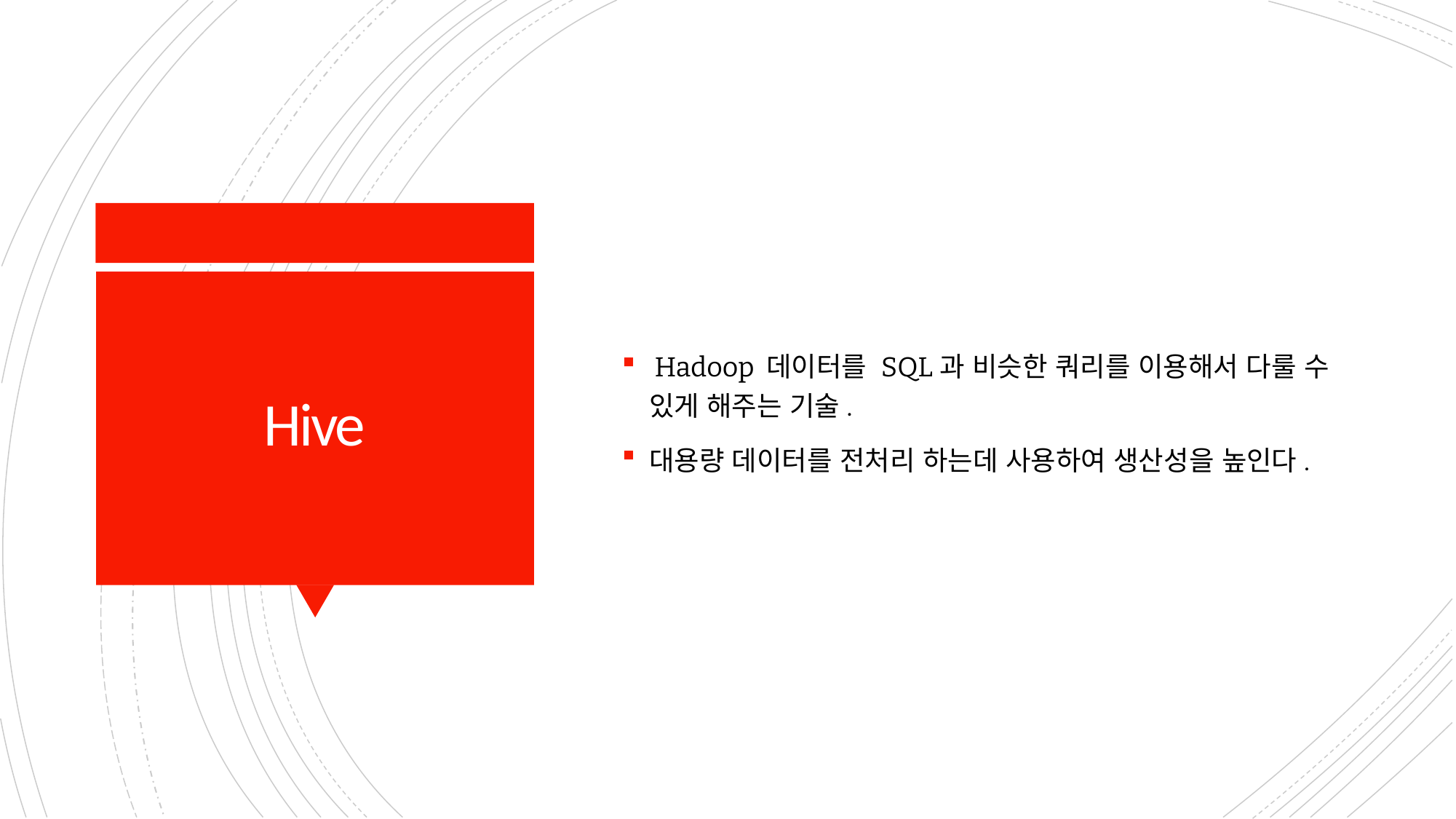

Hadoop 데이터를 SQL과 비슷한 쿼리를 이용해서 다룰 수 있게 해주는 기술.
대용량 데이터를 전처리 하는데 사용하여 생산성을 높인다.
# Hive